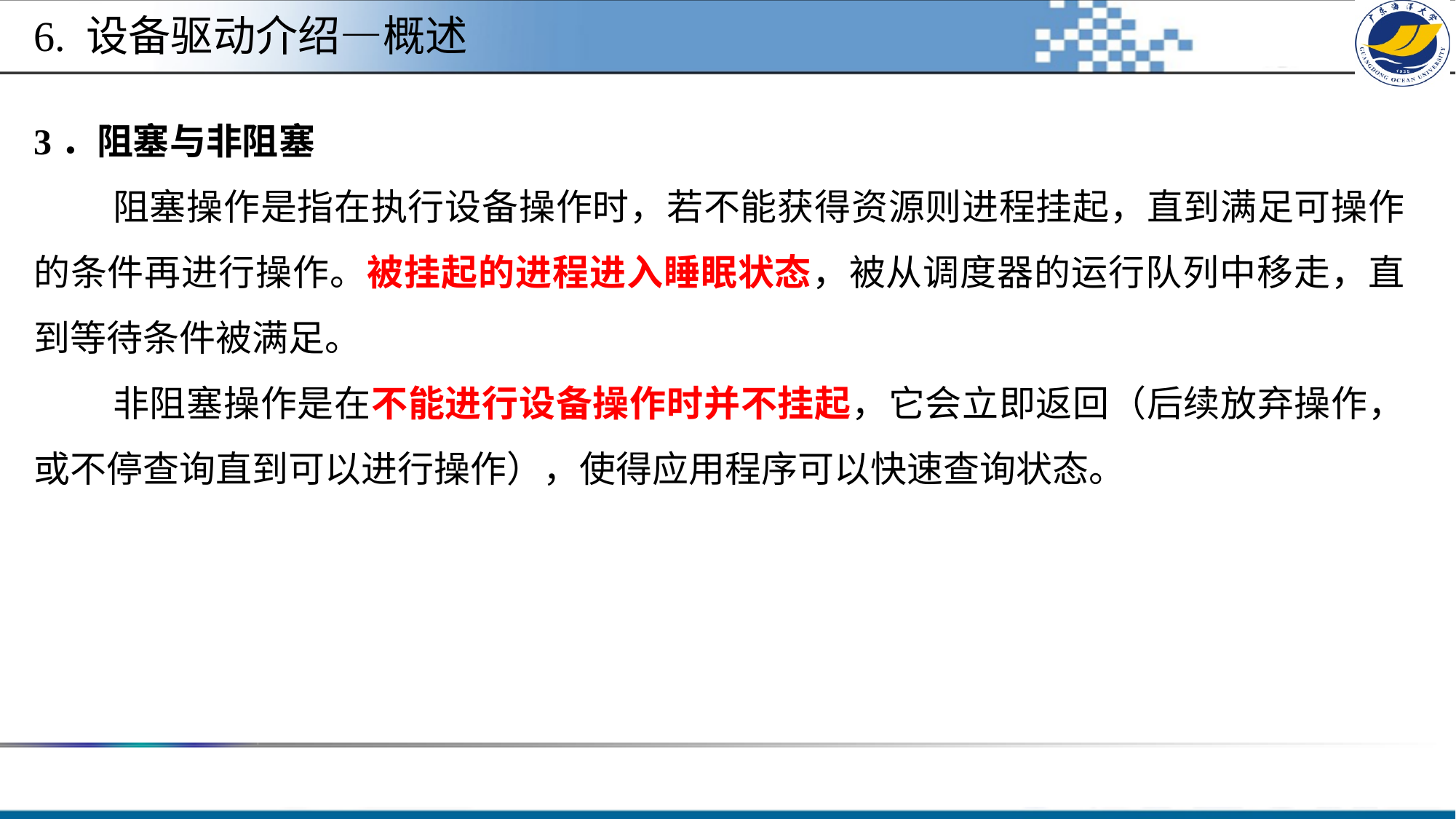

6. 设备驱动介绍—概述

3．阻塞与非阻塞
        阻塞操作是指在执行设备操作时，若不能获得资源则进程挂起，直到满足可操作的条件再进行操作。被挂起的进程进入睡眠状态，被从调度器的运行队列中移走，直到等待条件被满足。
        非阻塞操作是在不能进行设备操作时并不挂起，它会立即返回（后续放弃操作，或不停查询直到可以进行操作），使得应用程序可以快速查询状态。